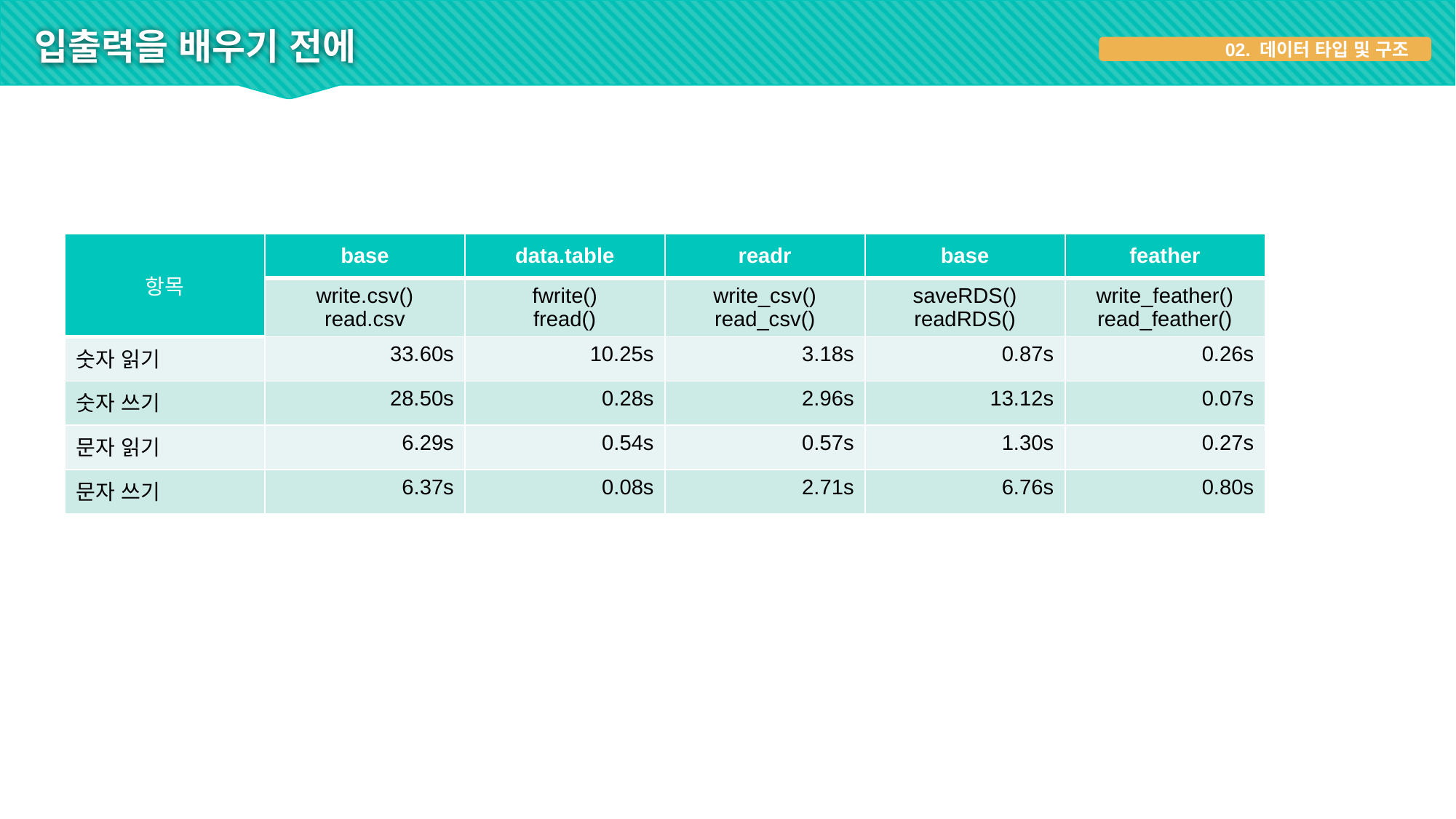

# 입출력을 배우기 전에
02. 데이터 타입 및 구조
| 항목 | base | data.table | readr | base | feather |
| --- | --- | --- | --- | --- | --- |
|  | write.csv() read.csv | fwrite() fread() | write\_csv() read\_csv() | saveRDS() readRDS() | write\_feather() read\_feather() |
| 숫자 읽기 | 33.60s | 10.25s | 3.18s | 0.87s | 0.26s |
| 숫자 쓰기 | 28.50s | 0.28s | 2.96s | 13.12s | 0.07s |
| 문자 읽기 | 6.29s | 0.54s | 0.57s | 1.30s | 0.27s |
| 문자 쓰기 | 6.37s | 0.08s | 2.71s | 6.76s | 0.80s |